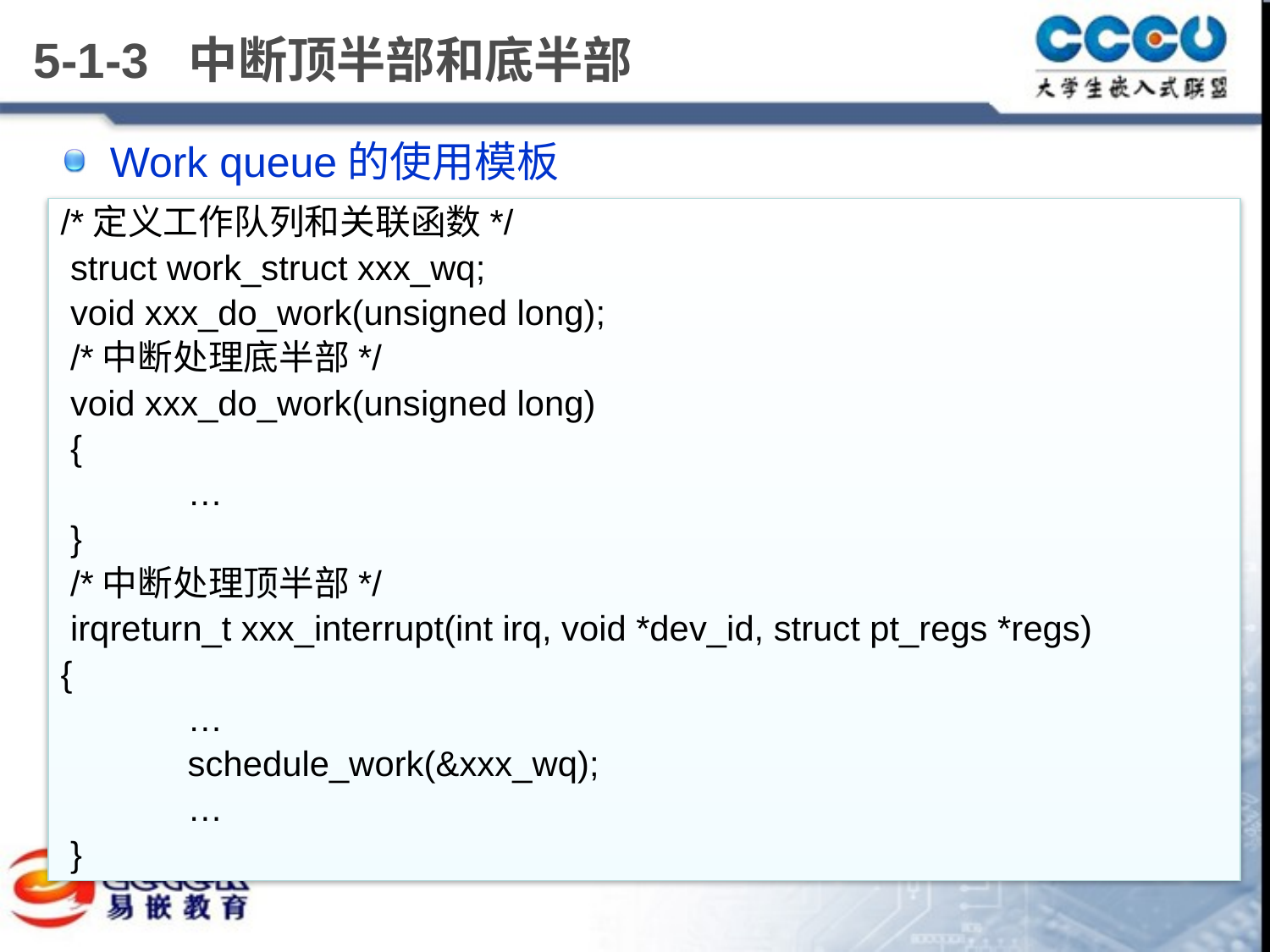

# 5-1-3  中断顶半部和底半部
Work queue的使用模板

/*定义工作队列和关联函数*/
 struct work_struct xxx_wq;
 void xxx_do_work(unsigned long);
 /*中断处理底半部*/
 void xxx_do_work(unsigned long)
 {
	…
 }
 /*中断处理顶半部*/
 irqreturn_t xxx_interrupt(int irq, void *dev_id, struct pt_regs *regs)
{
	…
 	schedule_work(&xxx_wq);
	…
 }